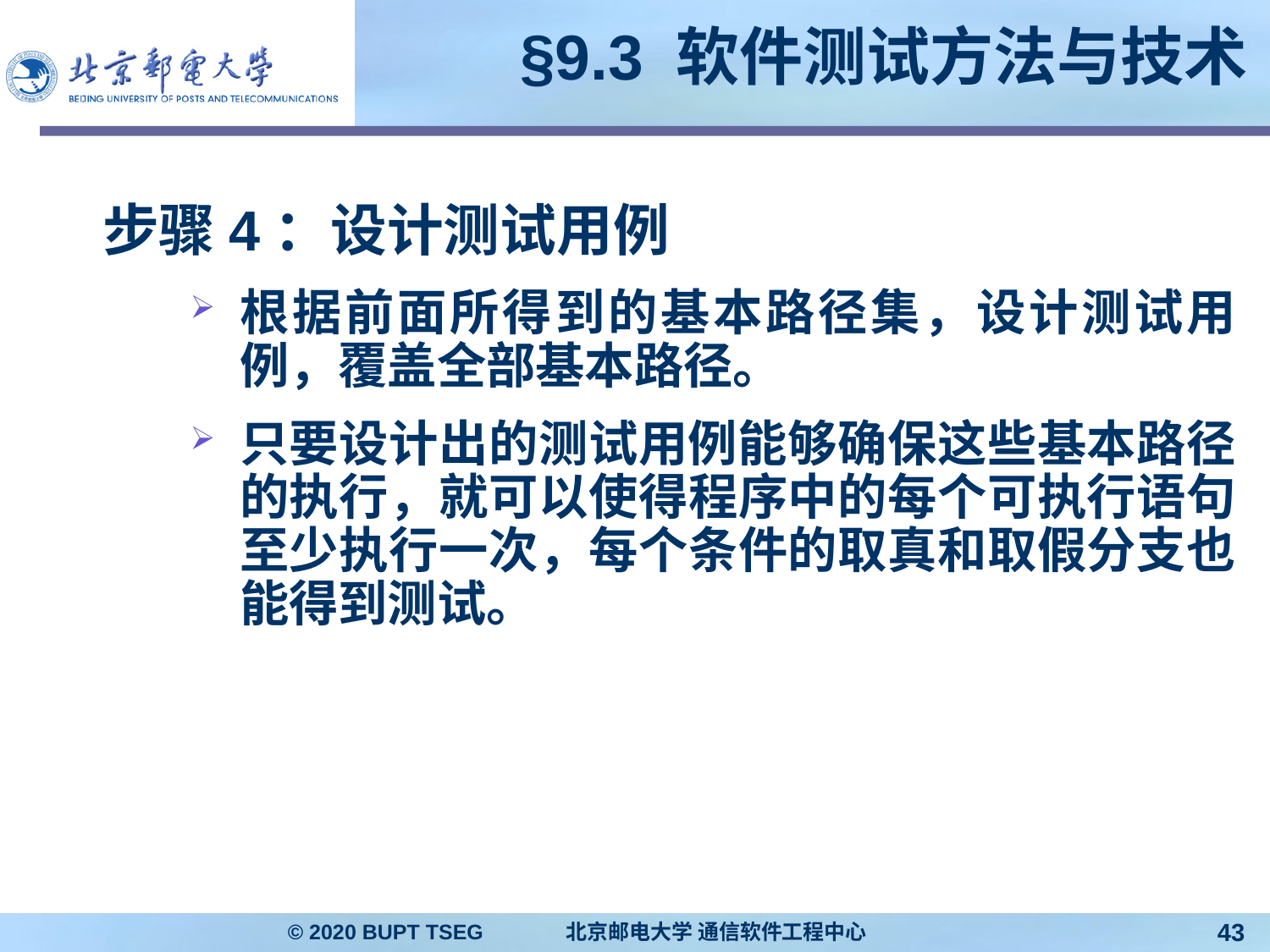

# §9.3 软件测试方法与技术
步骤4：设计测试用例
根据前面所得到的基本路径集，设计测试用例，覆盖全部基本路径。
只要设计出的测试用例能够确保这些基本路径的执行，就可以使得程序中的每个可执行语句至少执行一次，每个条件的取真和取假分支也能得到测试。

© 2020 BUPT TSEG             北京邮电大学 通信软件工程中心